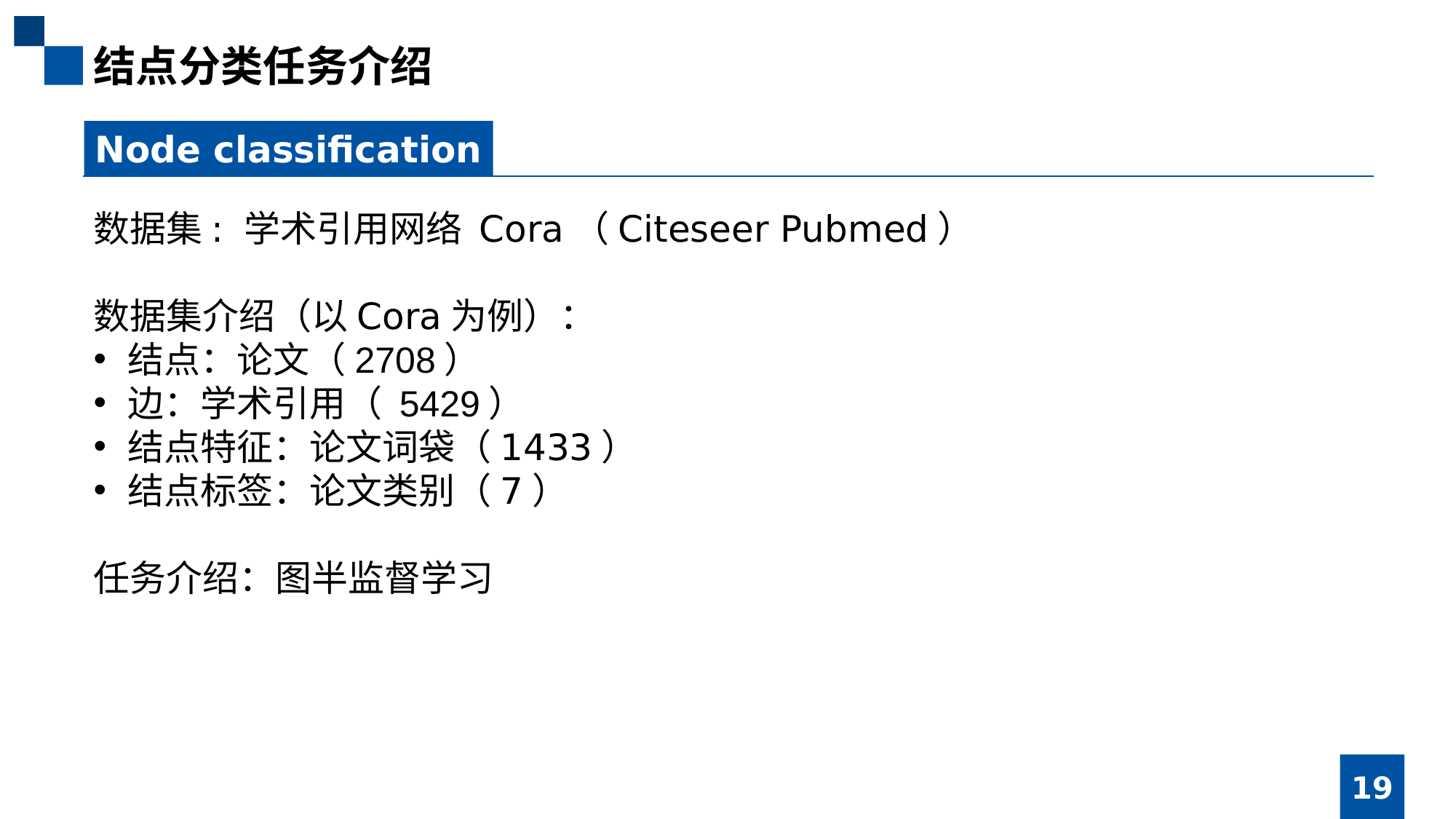

结点分类任务介绍
Node classification
数据集: 学术引用网络 Cora（Citeseer Pubmed）

数据集介绍（以Cora为例）：
结点：论文（2708）
边：学术引用（ 5429）
结点特征：论文词袋（1433）
结点标签：论文类别（7）

任务介绍：图半监督学习

19